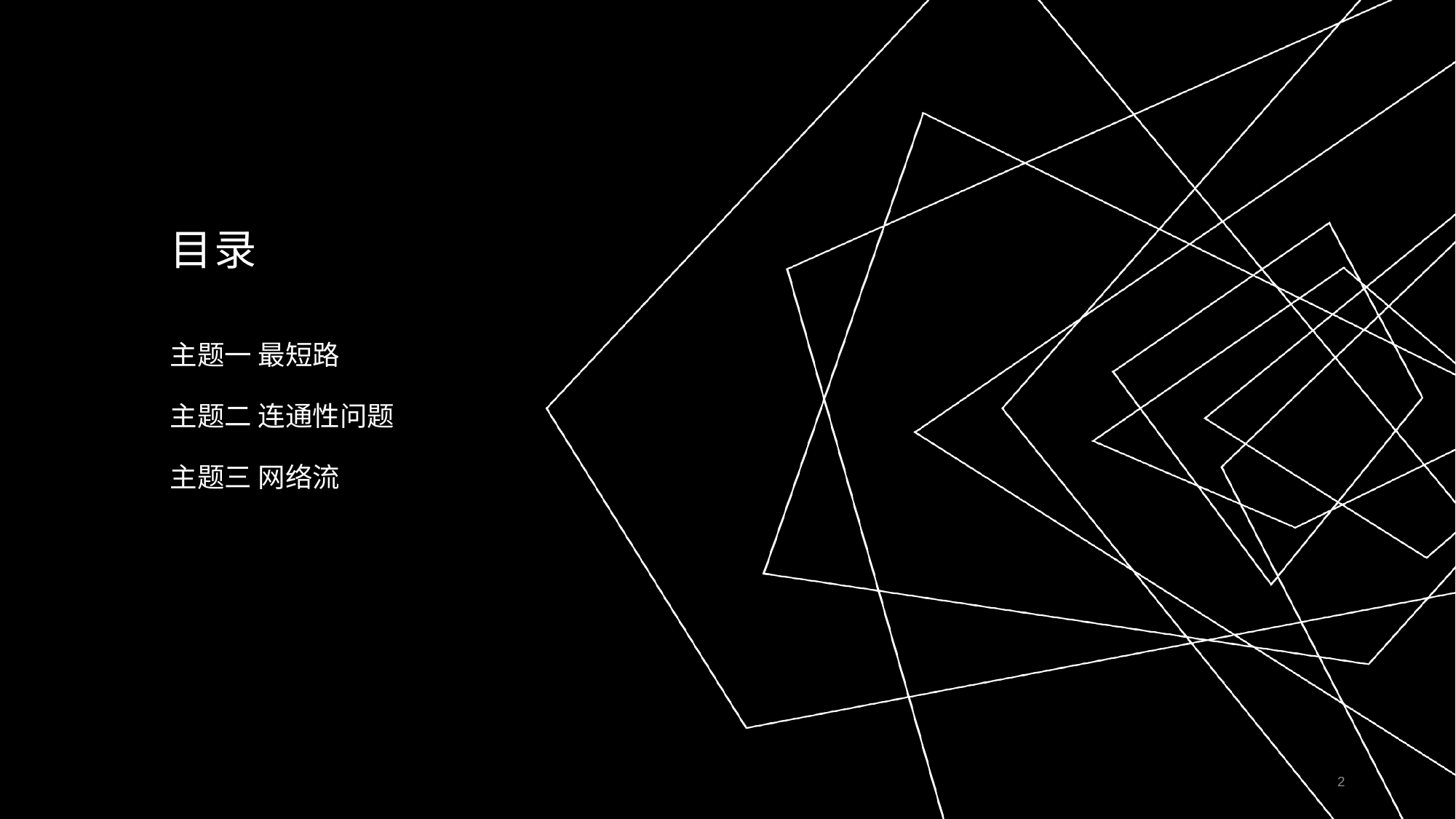

# 目录
主题一 最短路
主题二 连通性问题
主题三 网络流
2